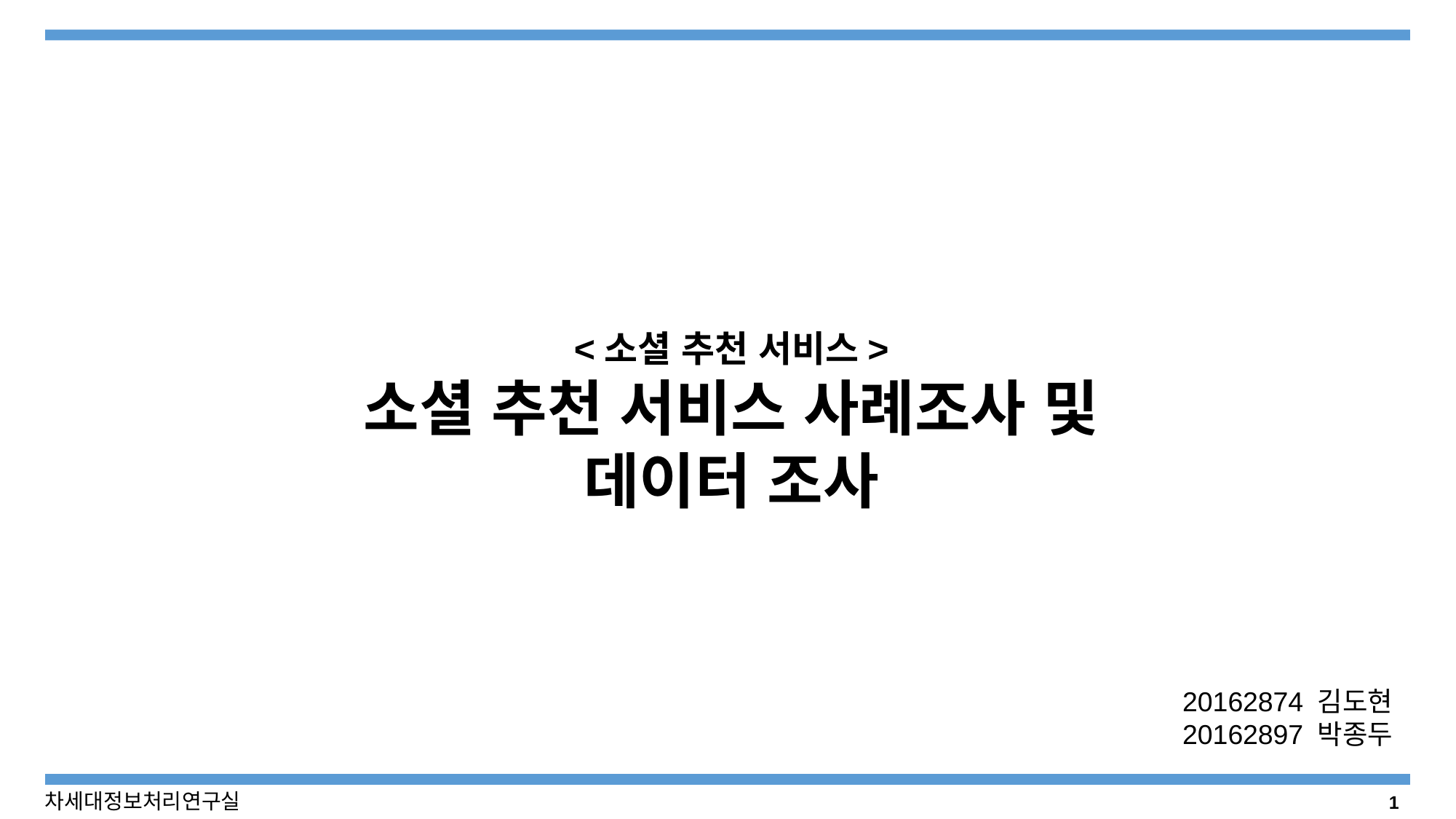

<소셜 추천 서비스>
소셜 추천 서비스 사례조사 및 데이터 조사
20162874 김도현
20162897 박종두
1